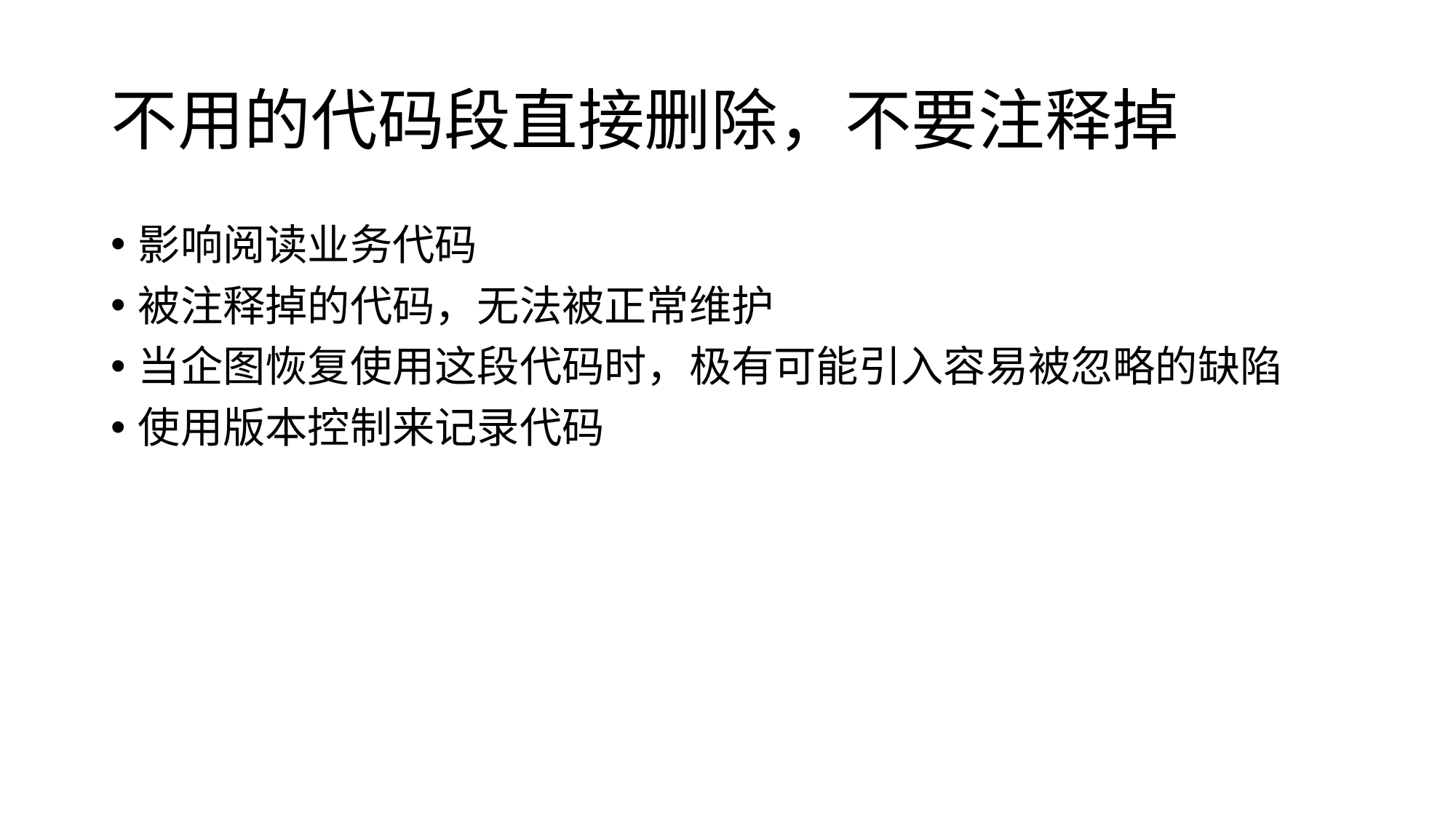

# 不用的代码段直接删除，不要注释掉
影响阅读业务代码
被注释掉的代码，无法被正常维护
当企图恢复使用这段代码时，极有可能引入容易被忽略的缺陷
使用版本控制来记录代码